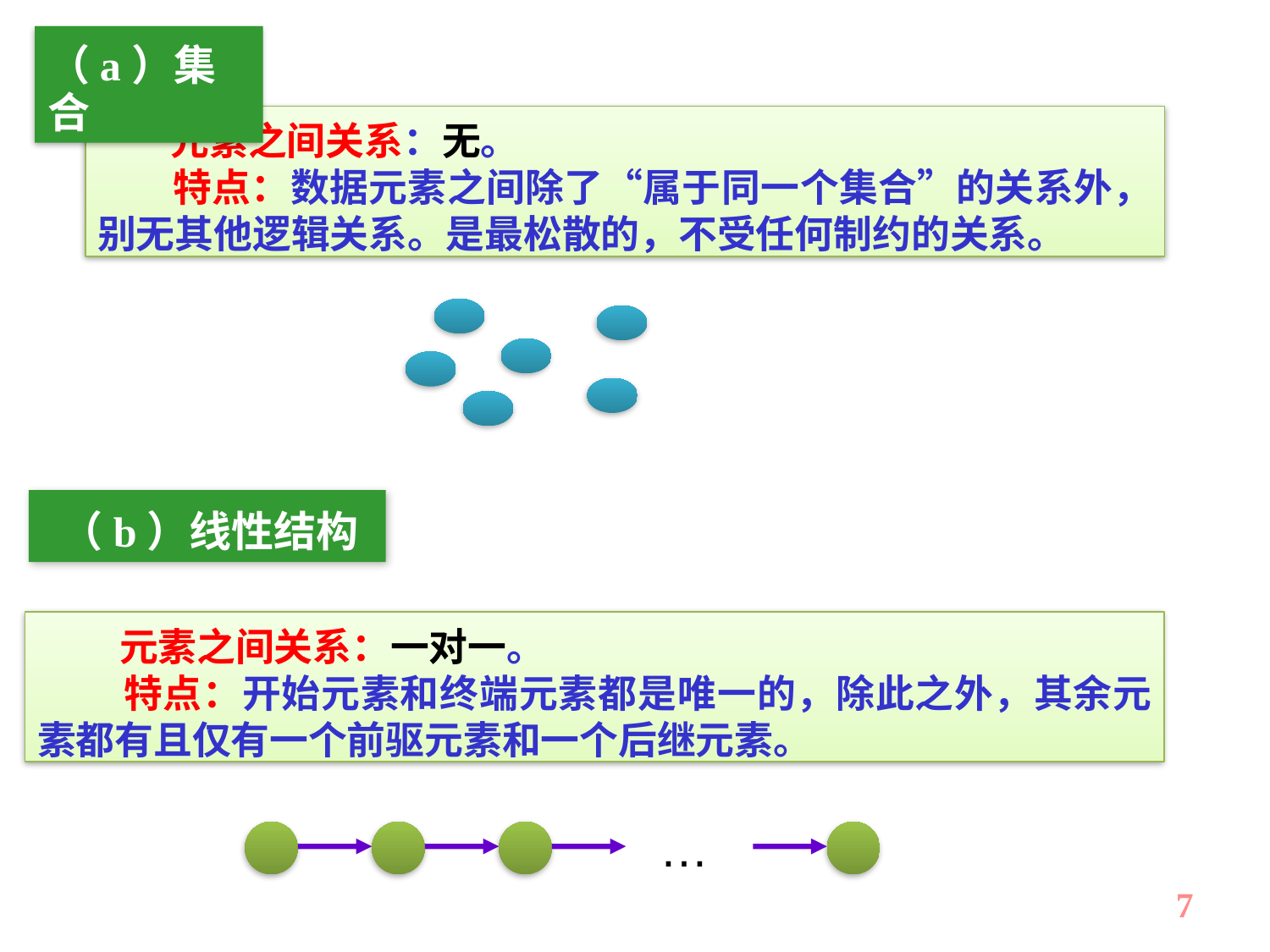

（a）集合
   元素之间关系：无。
   特点：数据元素之间除了“属于同一个集合”的关系外，别无其他逻辑关系。是最松散的，不受任何制约的关系。

 （b）线性结构
    元素之间关系：一对一。
    特点：开始元素和终端元素都是唯一的，除此之外，其余元素都有且仅有一个前驱元素和一个后继元素。
…

7